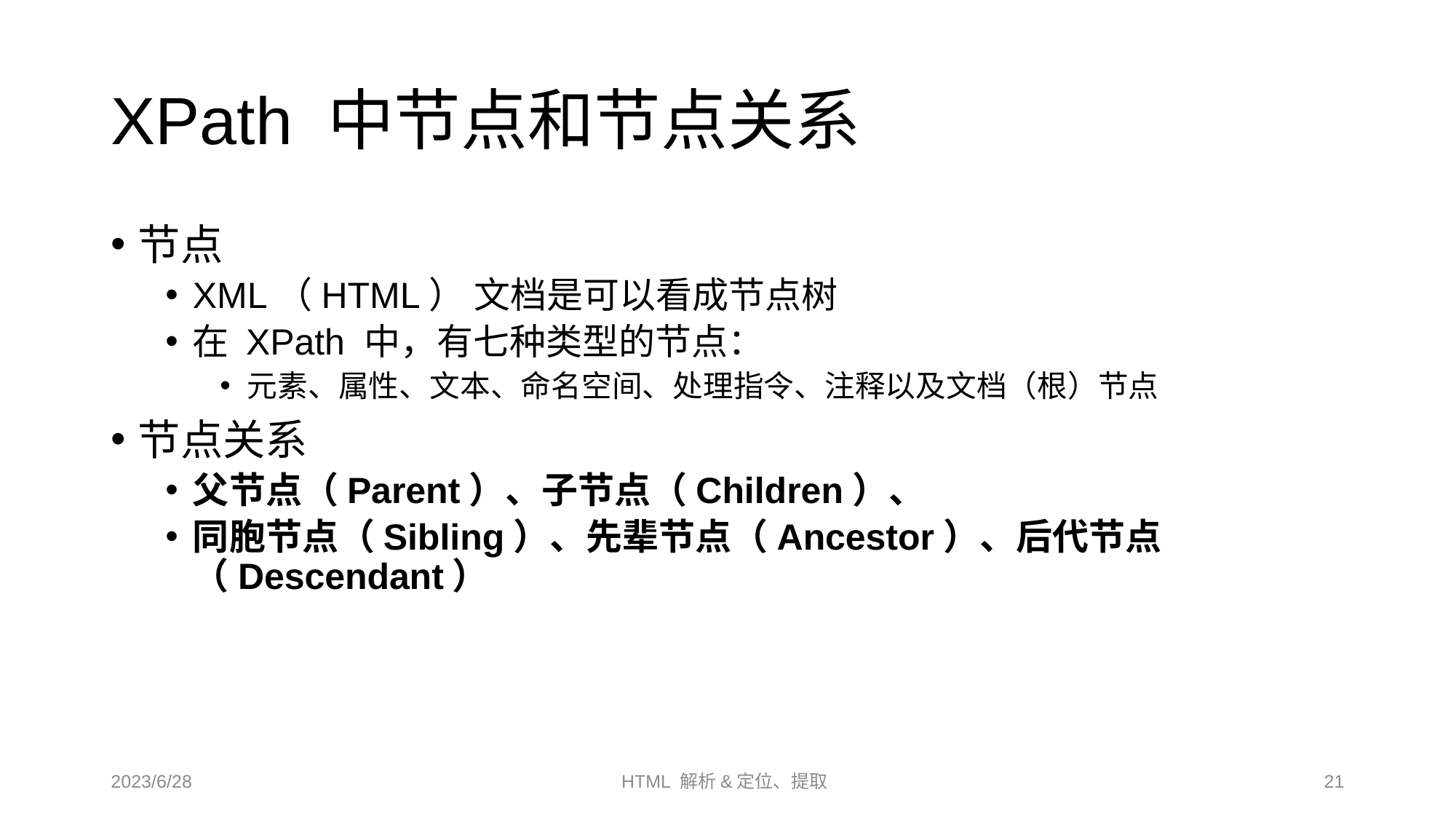

# XPath 中节点和节点关系
节点
XML（HTML） 文档是可以看成节点树
在 XPath 中，有七种类型的节点：
元素、属性、文本、命名空间、处理指令、注释以及文档（根）节点
节点关系
父节点（Parent）、子节点（Children）、
同胞节点（Sibling）、先辈节点（Ancestor）、后代节点（Descendant）

2023/6/28
HTML 解析&定位、提取
21